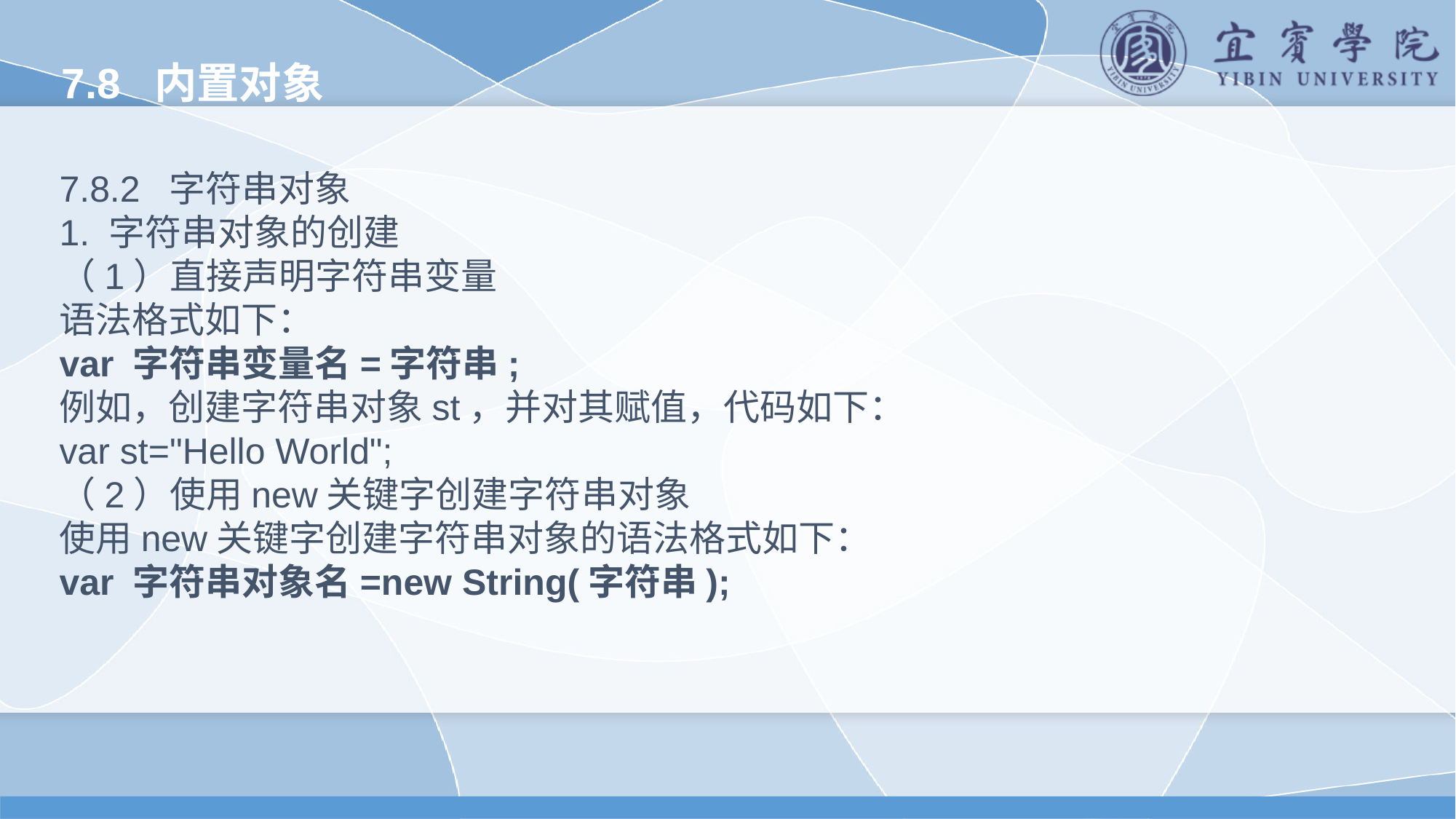

7.8  内置对象
7.8.2  字符串对象
1. 字符串对象的创建
（1）直接声明字符串变量
语法格式如下：
var 字符串变量名=字符串;
例如，创建字符串对象st，并对其赋值，代码如下：
var st="Hello World";
（2）使用new关键字创建字符串对象
使用new关键字创建字符串对象的语法格式如下：
var 字符串对象名=new String(字符串);